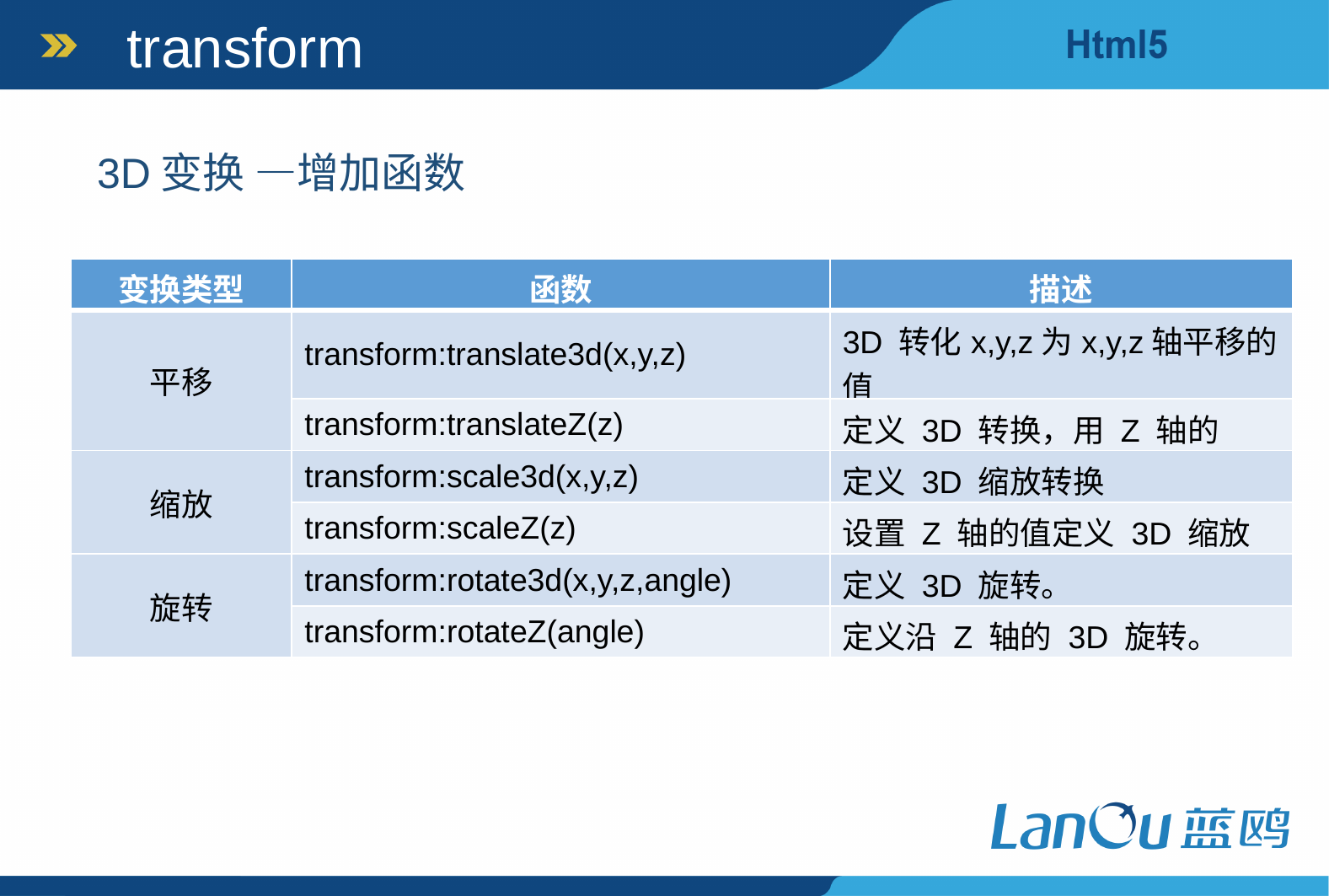

transform
3D变换 —增加函数

| 变换类型 | 函数 | 描述 |
| --- | --- | --- |
| 平移 | transform:translate3d(x,y,z) | 3D 转化x,y,z为x,y,z轴平移的值 |
|  | transform:translateZ(z) | 定义 3D 转换，用 Z 轴的 |
| 缩放 | transform:scale3d(x,y,z) | 定义 3D 缩放转换 |
|  | transform:scaleZ(z) | 设置 Z 轴的值定义 3D 缩放 |
| 旋转 | transform:rotate3d(x,y,z,angle) | 定义 3D 旋转。 |
|  | transform:rotateZ(angle) | 定义沿 Z 轴的 3D 旋转。 |